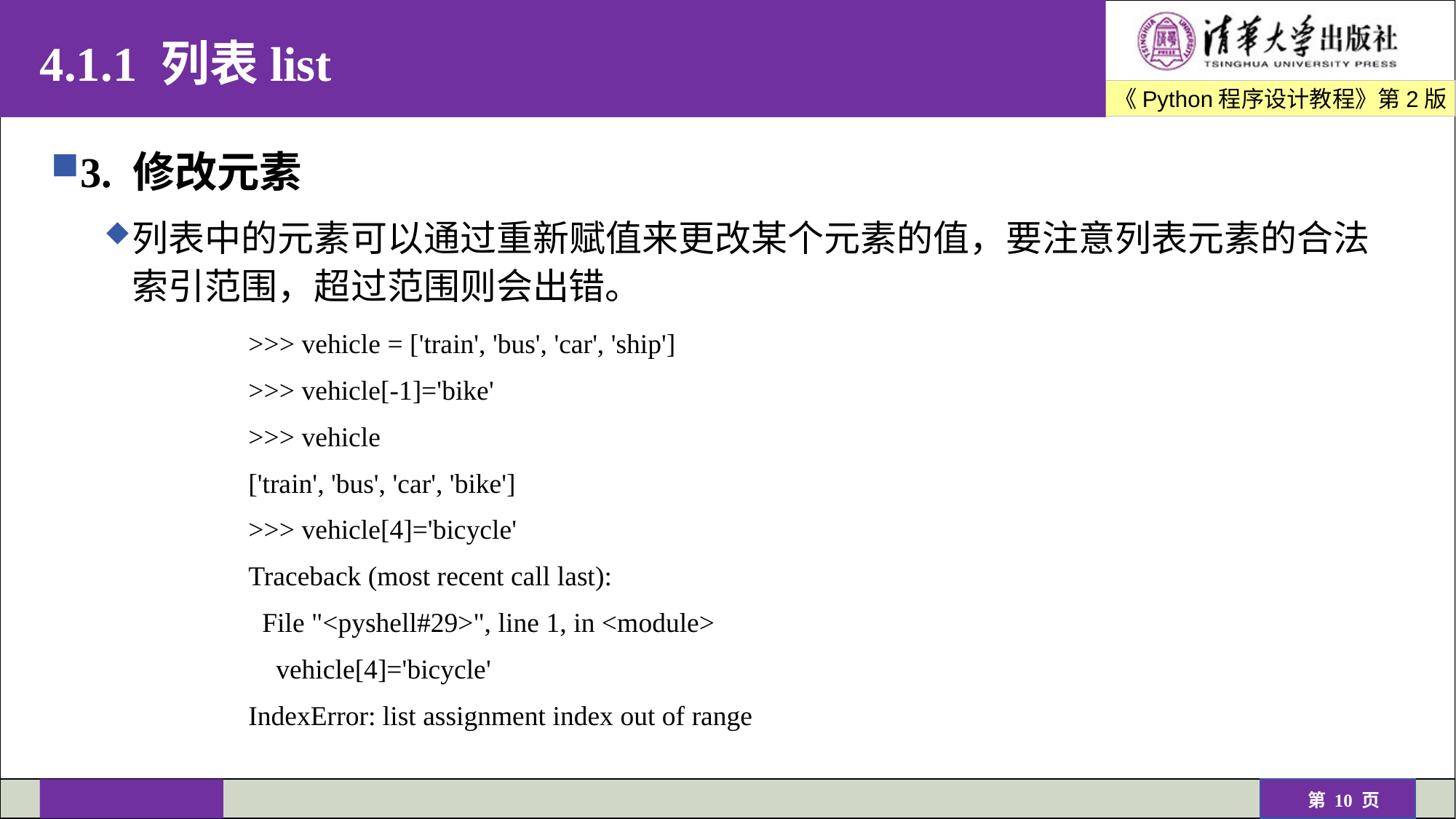

# 4.1.1 列表list
3. 修改元素
列表中的元素可以通过重新赋值来更改某个元素的值，要注意列表元素的合法索引范围，超过范围则会出错。
>>> vehicle = ['train', 'bus', 'car', 'ship']
>>> vehicle[-1]='bike'
>>> vehicle
['train', 'bus', 'car', 'bike']
>>> vehicle[4]='bicycle'
Traceback (most recent call last):
  File "<pyshell#29>", line 1, in <module>
    vehicle[4]='bicycle'
IndexError: list assignment index out of range